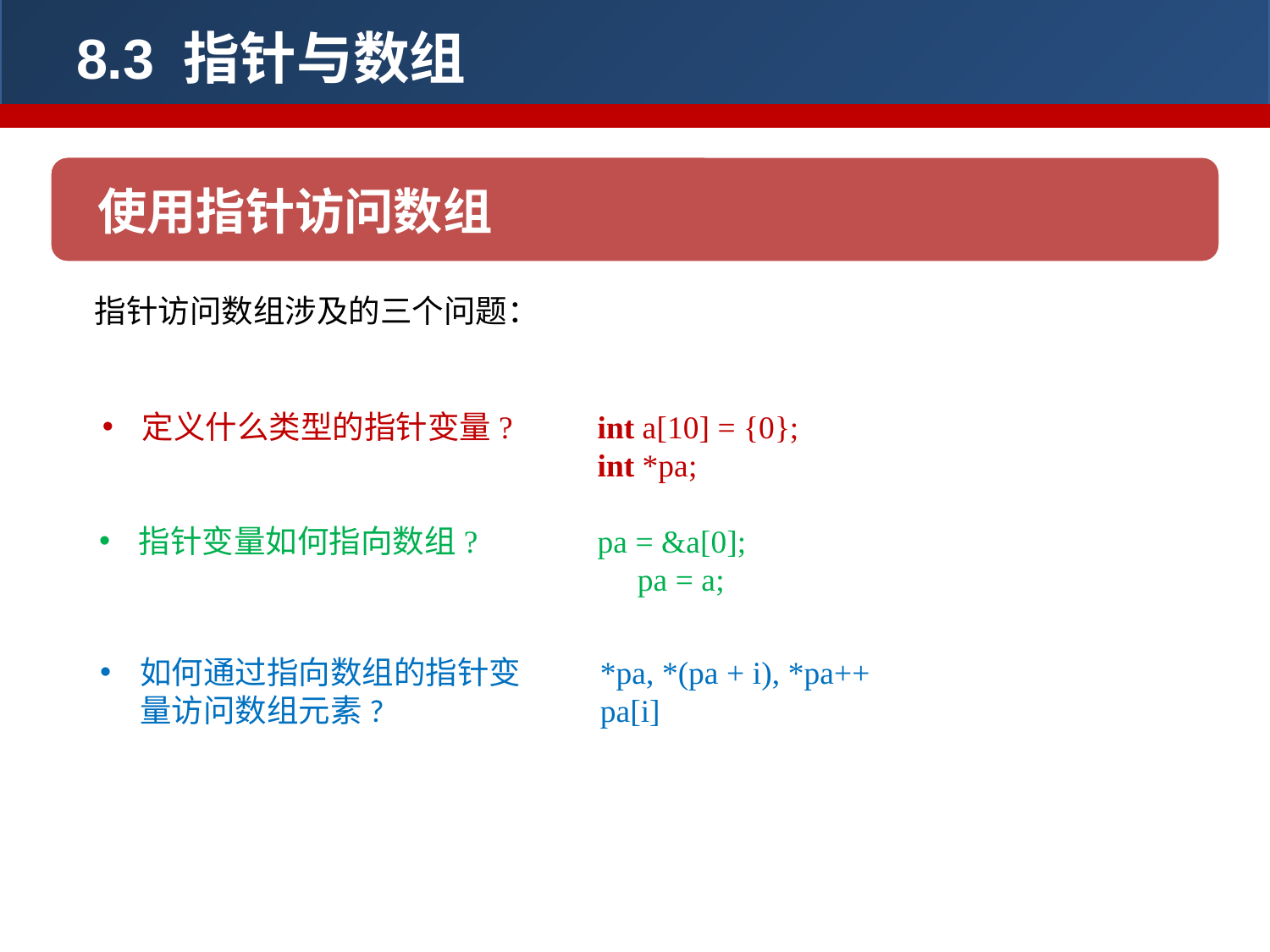

8.3 指针与数组
使用指针访问数组
指针访问数组涉及的三个问题：
int a[10] = {0};
int *pa;
定义什么类型的指针变量?
指针变量如何指向数组?
pa = &a[0];
     pa = a;
*pa, *(pa + i), *pa++
pa[i]
如何通过指向数组的指针变量访问数组元素?